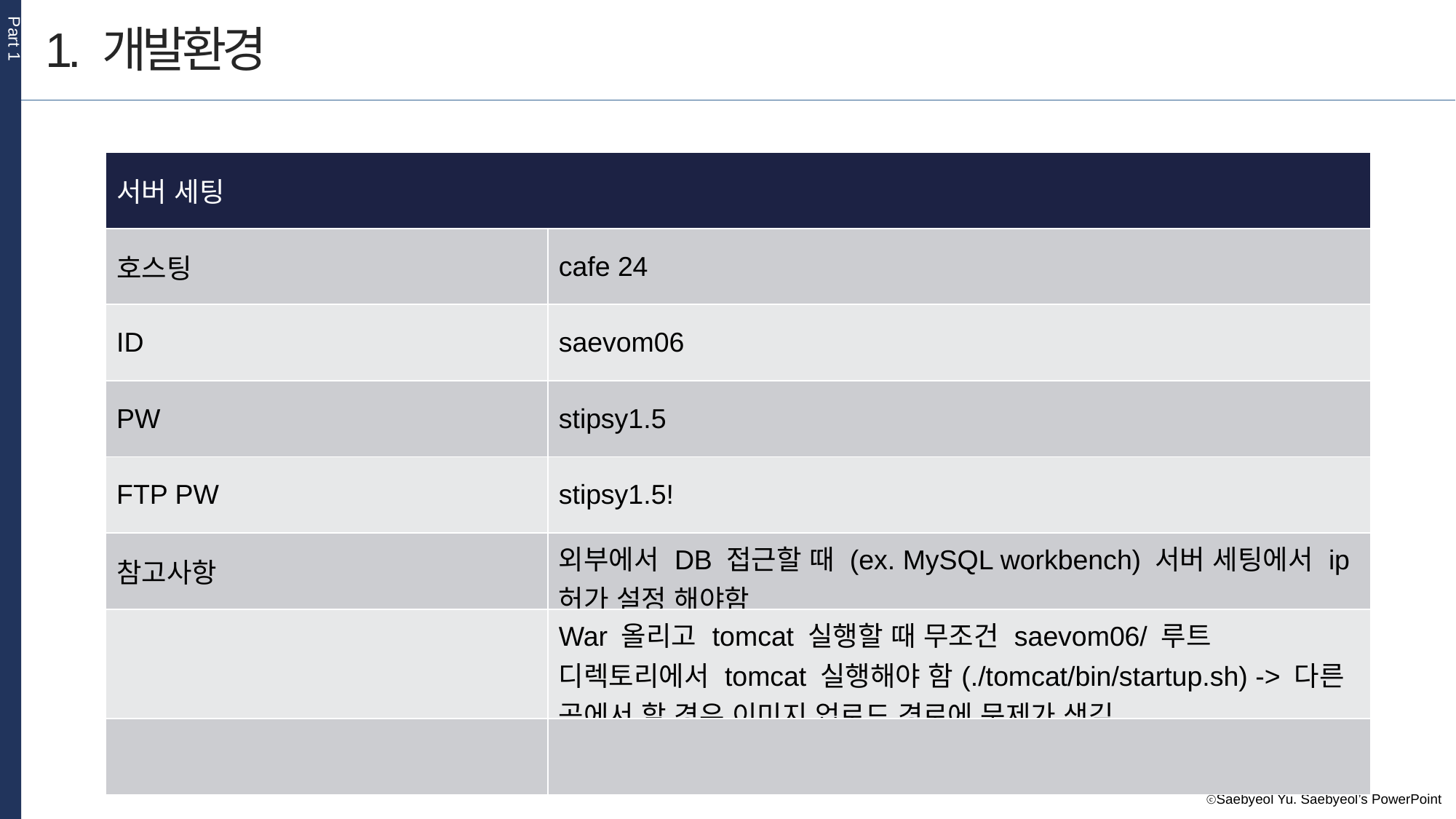

Part 1
1. 개발환경
| 서버 세팅 |  |
| --- | --- |
| 호스팅 | cafe 24 |
| ID | saevom06 |
| PW | stipsy1.5 |
| FTP PW | stipsy1.5! |
| 참고사항 | 외부에서 DB 접근할 때 (ex. MySQL workbench) 서버 세팅에서 ip 허가 설정 해야함 |
|  | War 올리고 tomcat 실행할 때 무조건 saevom06/ 루트 디렉토리에서 tomcat 실행해야 함(./tomcat/bin/startup.sh) -> 다른 곳에서 할 경우 이미지 업로드 경로에 문제가 생김 |
|  |  |